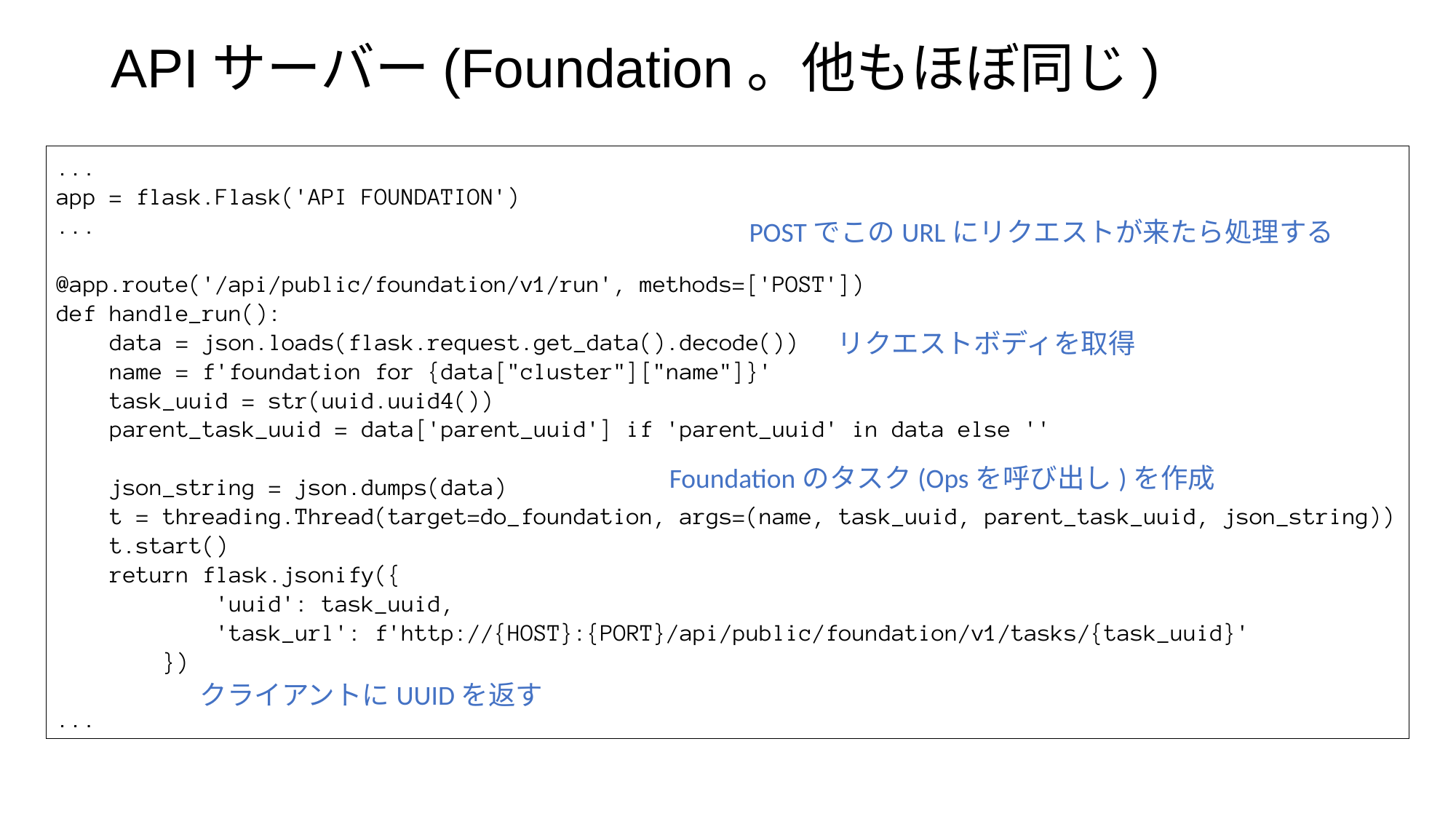

# APIサーバー(Foundation。他もほぼ同じ)
...
app = flask.Flask('API FOUNDATION')
...

@app.route('/api/public/foundation/v1/run', methods=['POST'])
def handle_run():
    data = json.loads(flask.request.get_data().decode())
    name = f'foundation for {data["cluster"]["name"]}'
    task_uuid = str(uuid.uuid4())
    parent_task_uuid = data['parent_uuid'] if 'parent_uuid' in data else ''

    json_string = json.dumps(data)
    t = threading.Thread(target=do_foundation, args=(name, task_uuid, parent_task_uuid, json_string))
    t.start()
    return flask.jsonify({
            'uuid': task_uuid,
            'task_url': f'http://{HOST}:{PORT}/api/public/foundation/v1/tasks/{task_uuid}'
        })

...
POSTでこのURLにリクエストが来たら処理する
リクエストボディを取得
Foundationのタスク(Opsを呼び出し)を作成
クライアントにUUIDを返す